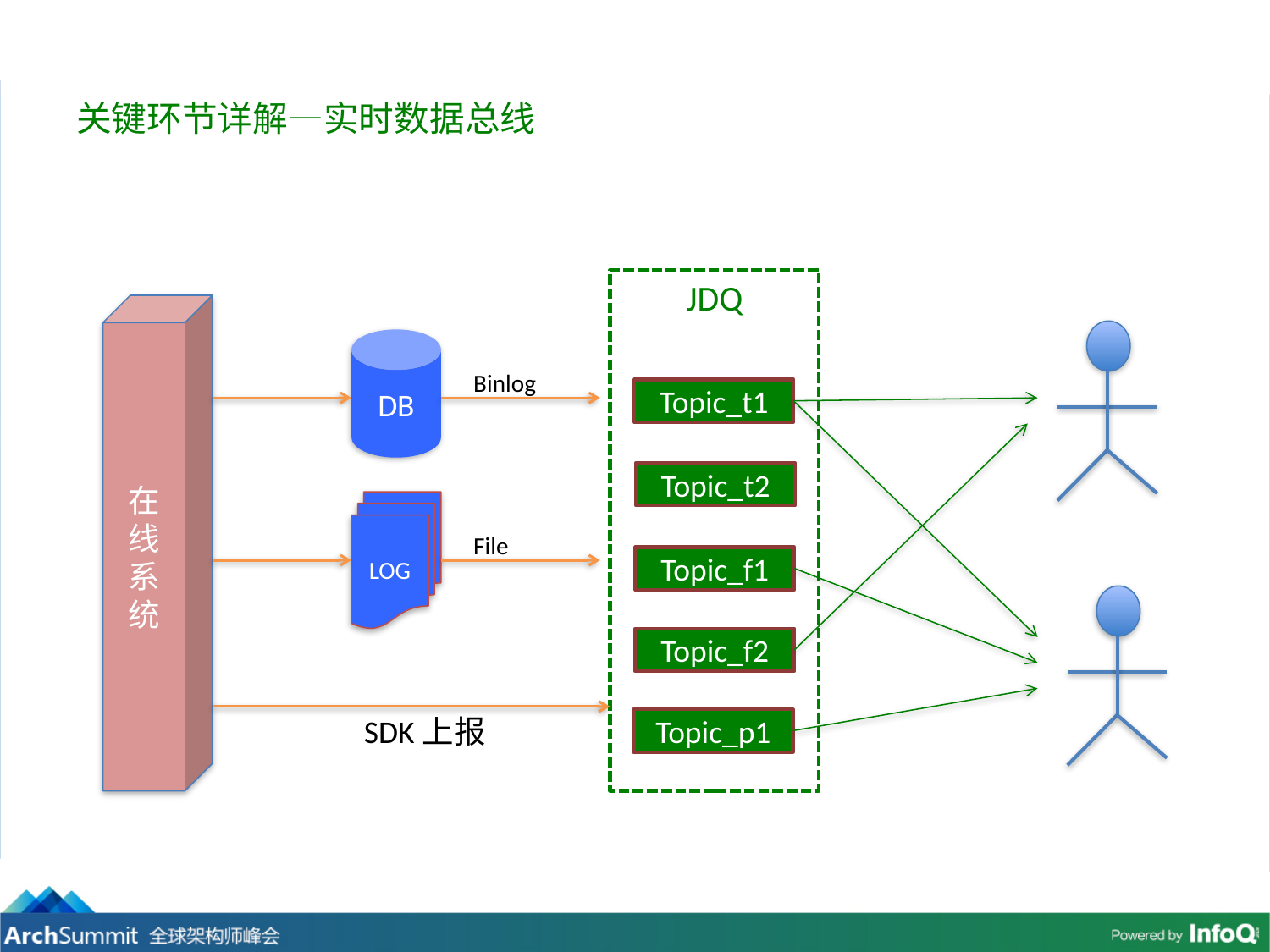

# 关键环节详解—实时数据总线
JDQ
在线系统

DB
Binlog
Topic_t1
Topic_t2
LOG
File
Topic_f1

Topic_f2
SDK上报
Topic_p1